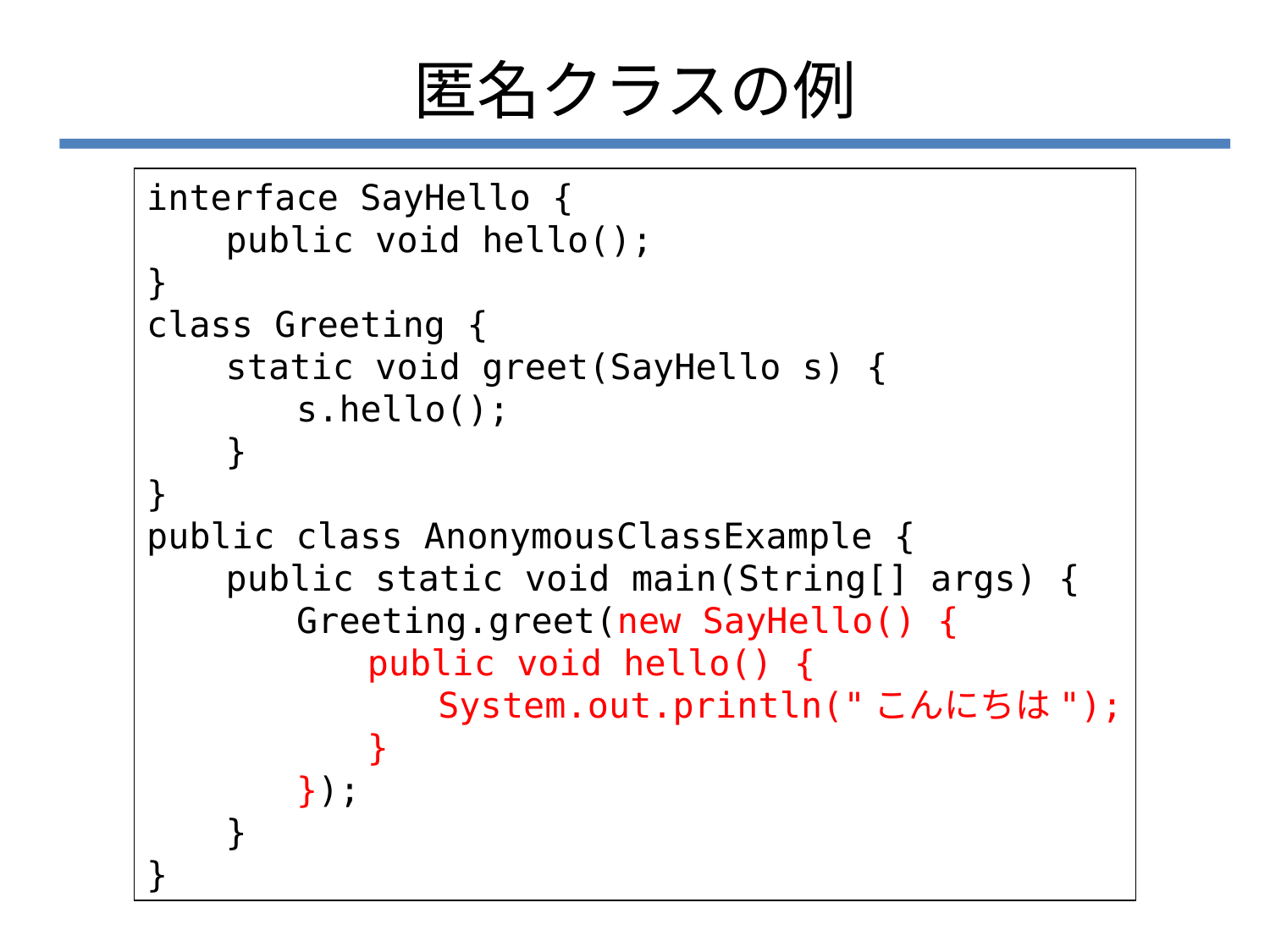

# 匿名クラスの例
interface SayHello {
　　public void hello();
}
class Greeting {
　　static void greet(SayHello s) {
　　　　s.hello();
　　}
}
public class AnonymousClassExample {
　　public static void main(String[] args) {
　　　　Greeting.greet(new SayHello() {
　　　　　　public void hello() {
　　　　　　　　System.out.println("こんにちは");
　　　　　　}
　　　　});
　　}
}